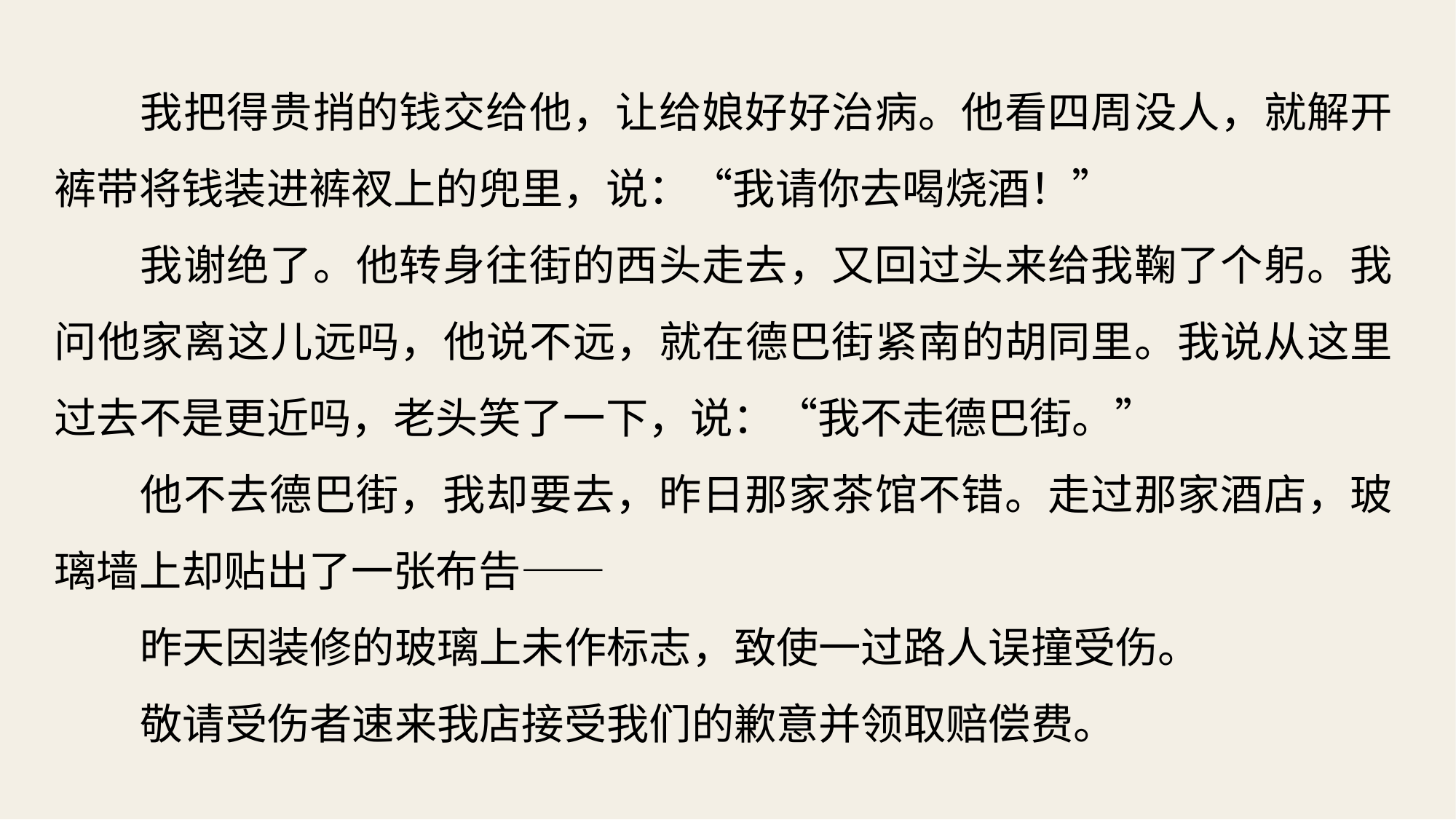

我把得贵捎的钱交给他，让给娘好好治病。他看四周没人，就解开裤带将钱装进裤衩上的兜里，说：“我请你去喝烧酒！”
我谢绝了。他转身往街的西头走去，又回过头来给我鞠了个躬。我问他家离这儿远吗，他说不远，就在德巴街紧南的胡同里。我说从这里过去不是更近吗，老头笑了一下，说：“我不走德巴街。”
他不去德巴街，我却要去，昨日那家茶馆不错。走过那家酒店，玻璃墙上却贴出了一张布告——
昨天因装修的玻璃上未作标志，致使一过路人误撞受伤。
敬请受伤者速来我店接受我们的歉意并领取赔偿费。